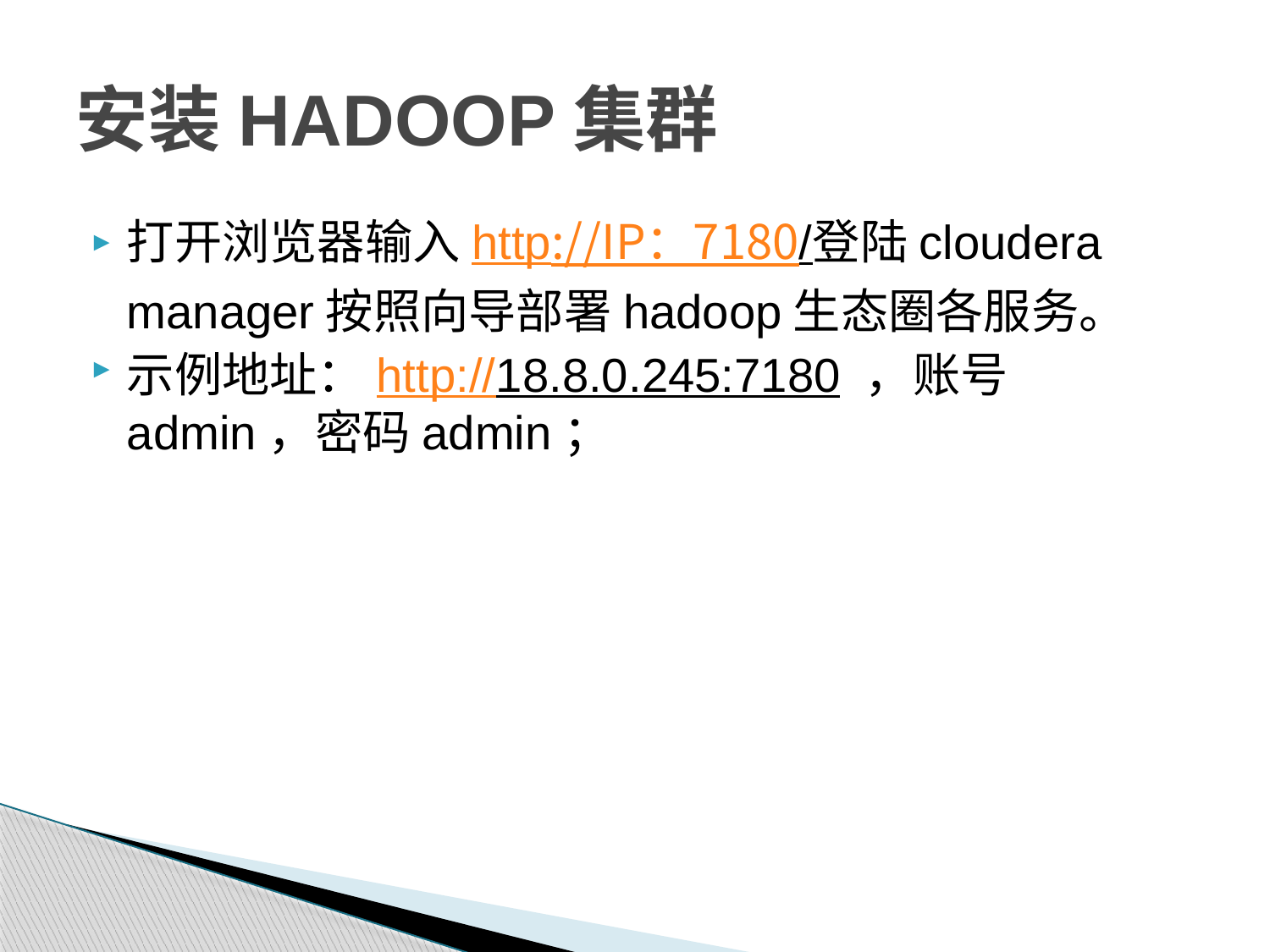

# 安装HADOOP集群
打开浏览器输入http://IP：7180/登陆cloudera manager按照向导部署hadoop生态圈各服务。
示例地址：http://18.8.0.245:7180 ，账号admin，密码admin；